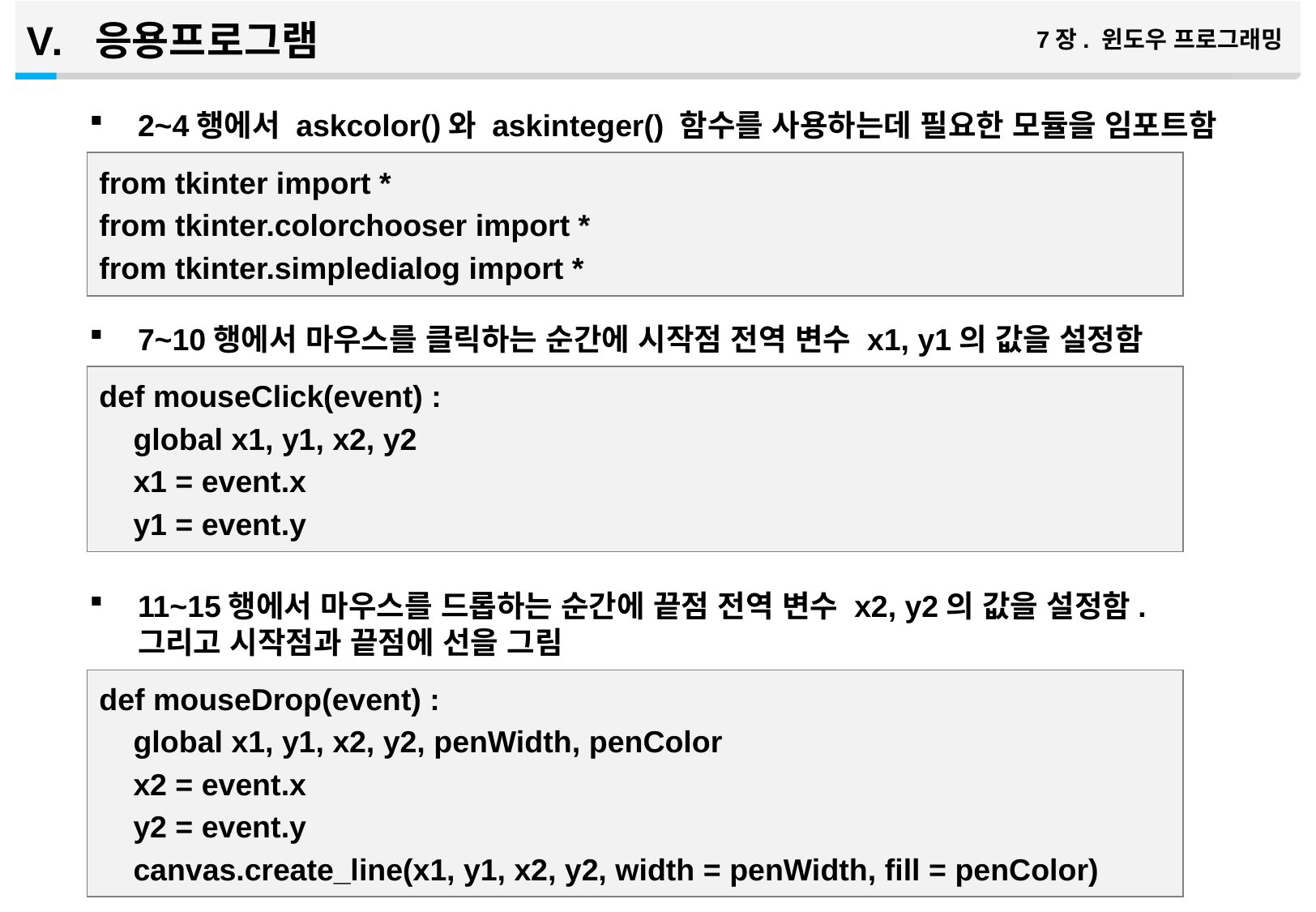

응용프로그램
7장. 윈도우 프로그래밍
2~4행에서 askcolor()와 askinteger() 함수를 사용하는데 필요한 모듈을 임포트함

7~10행에서 마우스를 클릭하는 순간에 시작점 전역 변수 x1, y1의 값을 설정함

11~15행에서 마우스를 드롭하는 순간에 끝점 전역 변수 x2, y2의 값을 설정함.          그리고 시작점과 끝점에 선을 그림
from tkinter import *
from tkinter.colorchooser import *
from tkinter.simpledialog import *
def mouseClick(event) :
    global x1, y1, x2, y2
    x1 = event.x
    y1 = event.y
def mouseDrop(event) :
    global x1, y1, x2, y2, penWidth, penColor
    x2 = event.x
    y2 = event.y
    canvas.create_line(x1, y1, x2, y2, width = penWidth, fill = penColor)
29